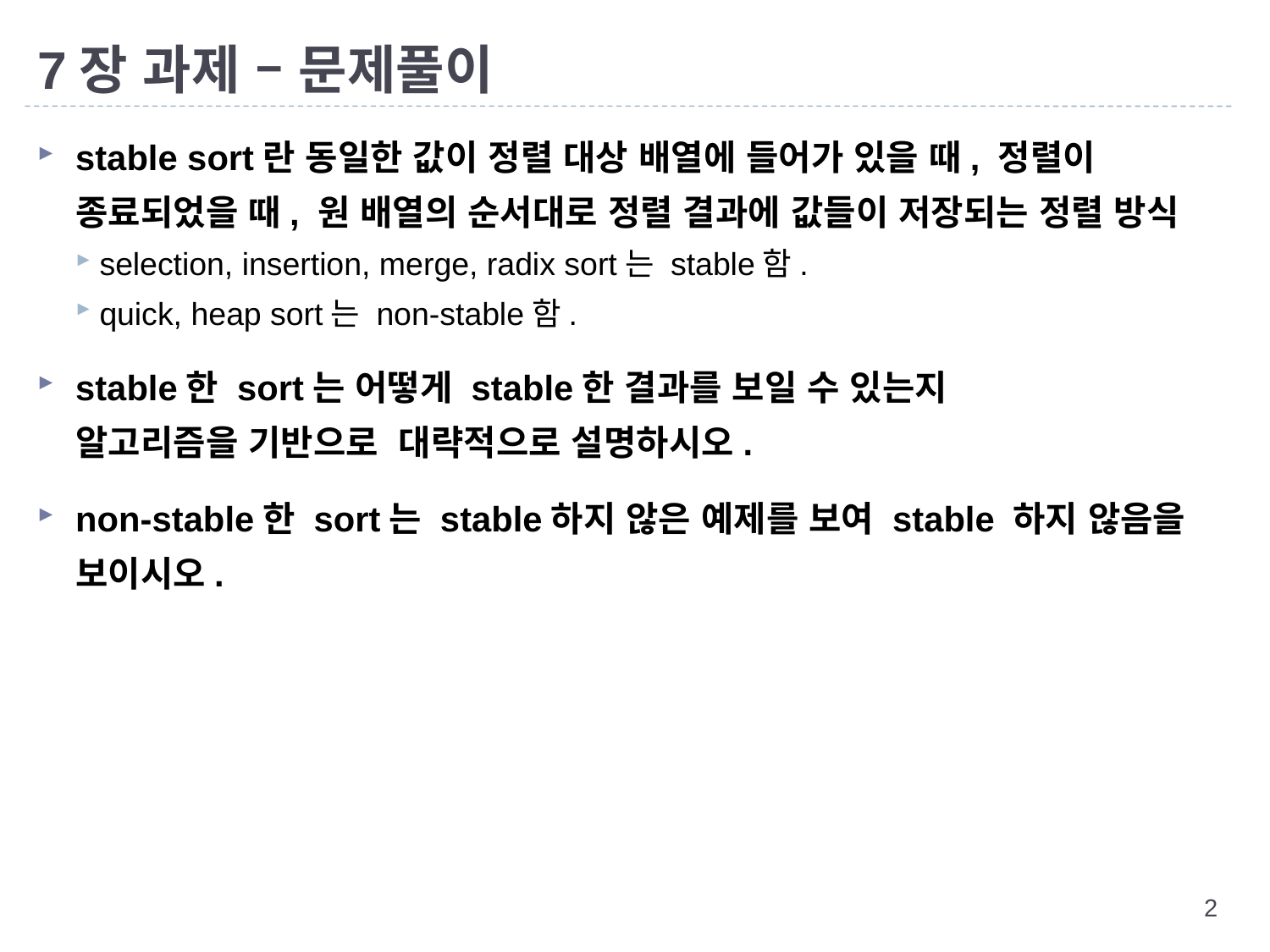

# 7장 과제 – 문제풀이
stable sort란 동일한 값이 정렬 대상 배열에 들어가 있을 때, 정렬이 종료되었을 때, 원 배열의 순서대로 정렬 결과에 값들이 저장되는 정렬 방식
selection, insertion, merge, radix sort는 stable함.
quick, heap sort는 non-stable함.
stable한 sort는 어떻게 stable한 결과를 보일 수 있는지
알고리즘을 기반으로  대략적으로 설명하시오.
non-stable한 sort는 stable하지 않은 예제를 보여 stable 하지 않음을
보이시오.
2